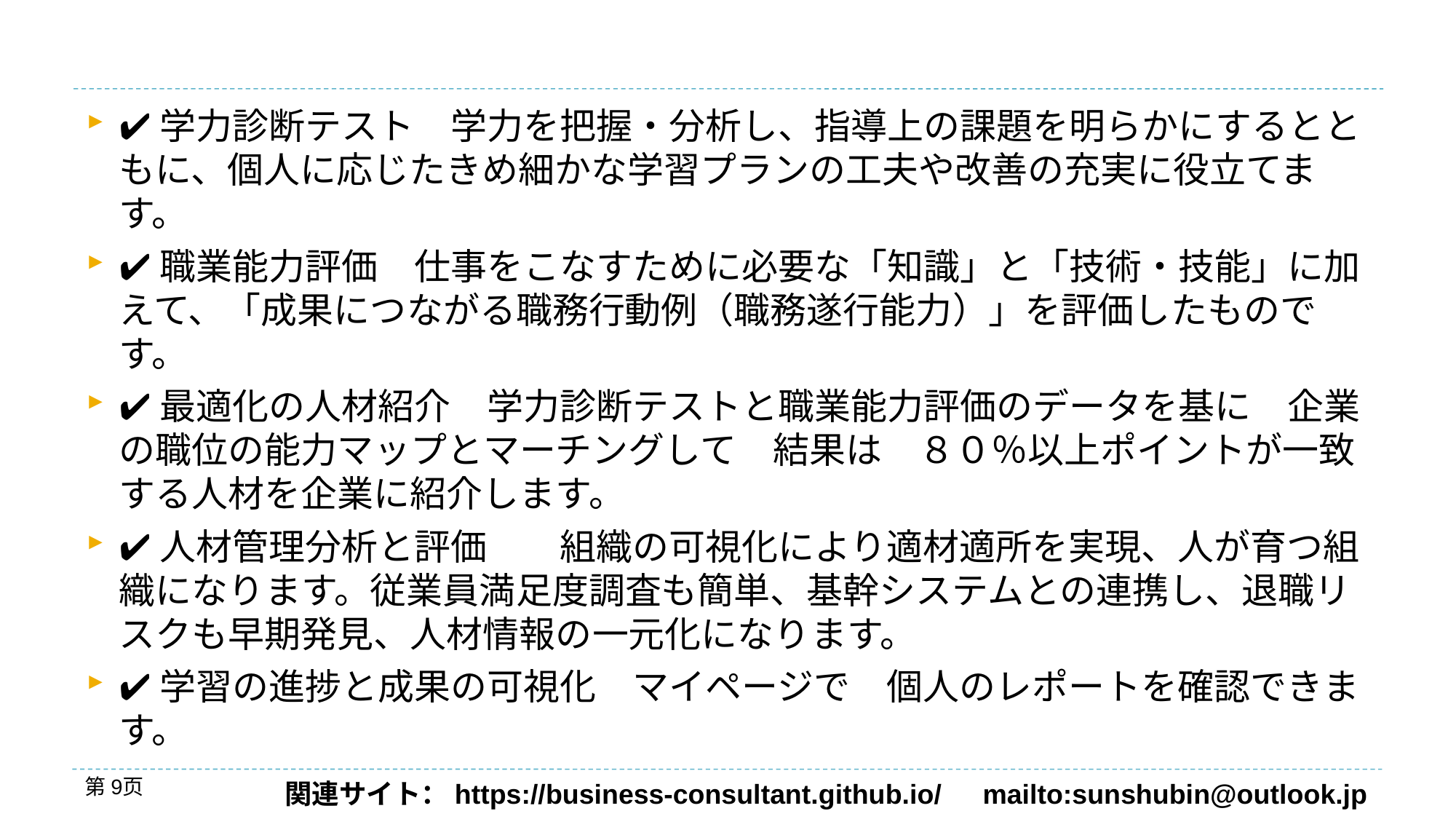

#
✔学力診断テスト　学力を把握・分析し、指導上の課題を明らかにするとともに、個人に応じたきめ細かな学習プランの工夫や改善の充実に役立てます。
✔職業能力評価　仕事をこなすために必要な「知識」と「技術・技能」に加えて、「成果につながる職務行動例（職務遂行能力）」を評価したものです。
✔最適化の人材紹介　学力診断テストと職業能力評価のデータを基に　企業の職位の能力マップとマーチングして　結果は　８０％以上ポイントが一致する人材を企業に紹介します。
✔人材管理分析と評価　　組織の可視化により適材適所を実現、人が育つ組織になります。従業員満足度調査も簡単、基幹システムとの連携し、退職リスクも早期発見、人材情報の一元化になります。
✔学習の進捗と成果の可視化　マイページで　個人のレポートを確認できます。
第9页